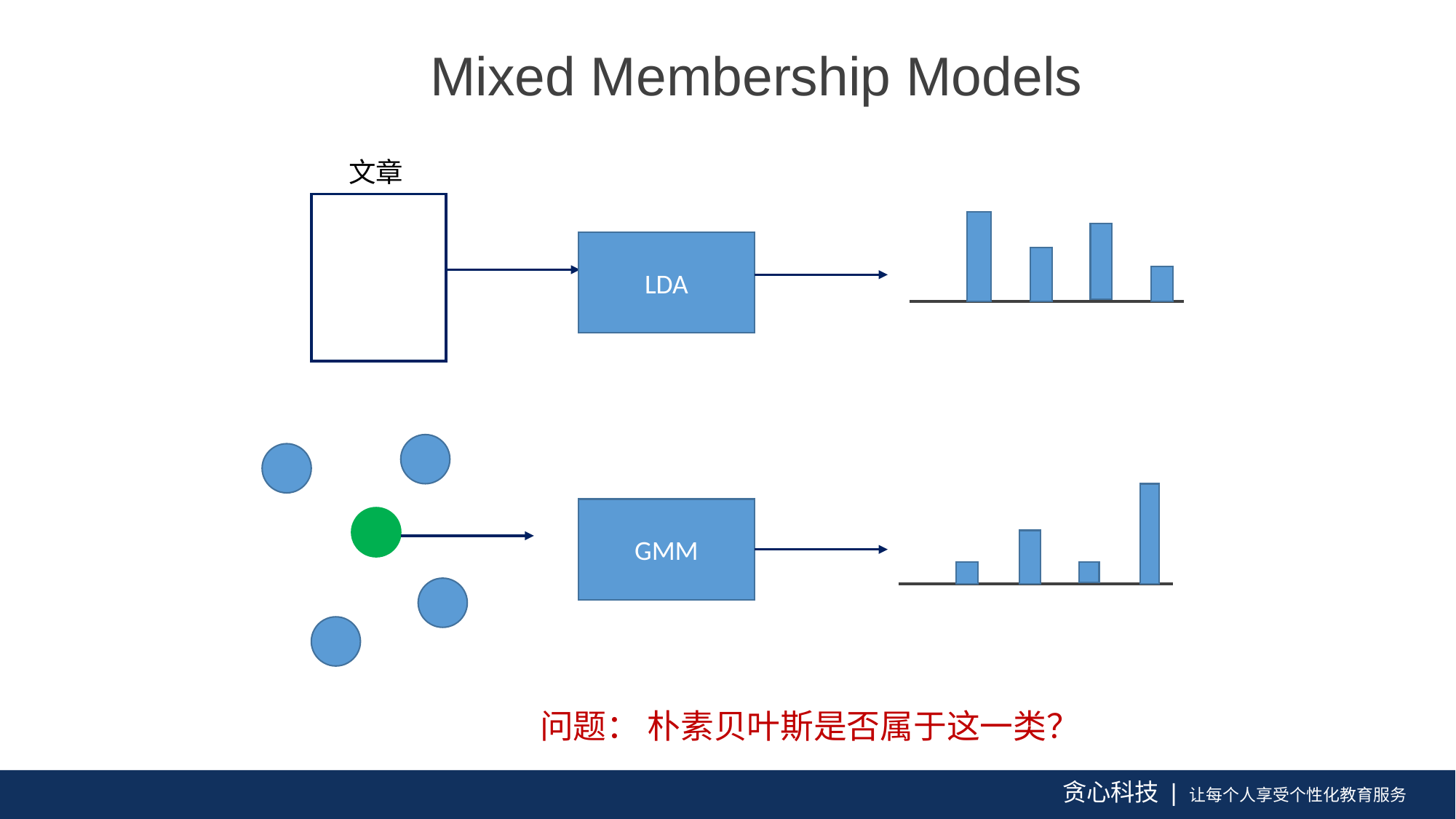

Mixed Membership Models
文章

LDA

GMM

问题： 朴素贝叶斯是否属于这一类？